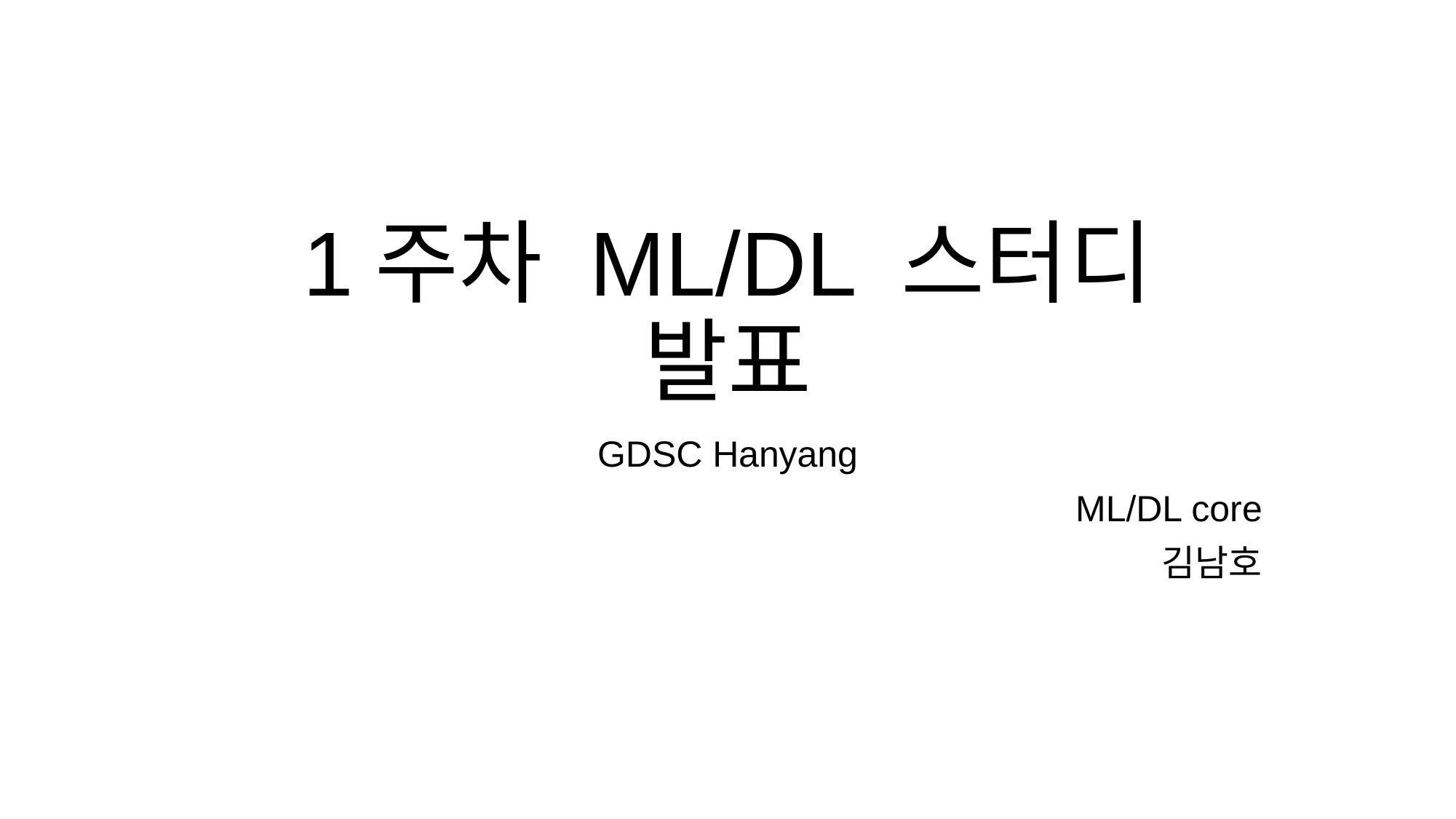

# 1주차 ML/DL 스터디 발표
GDSC Hanyang
ML/DL core
김남호